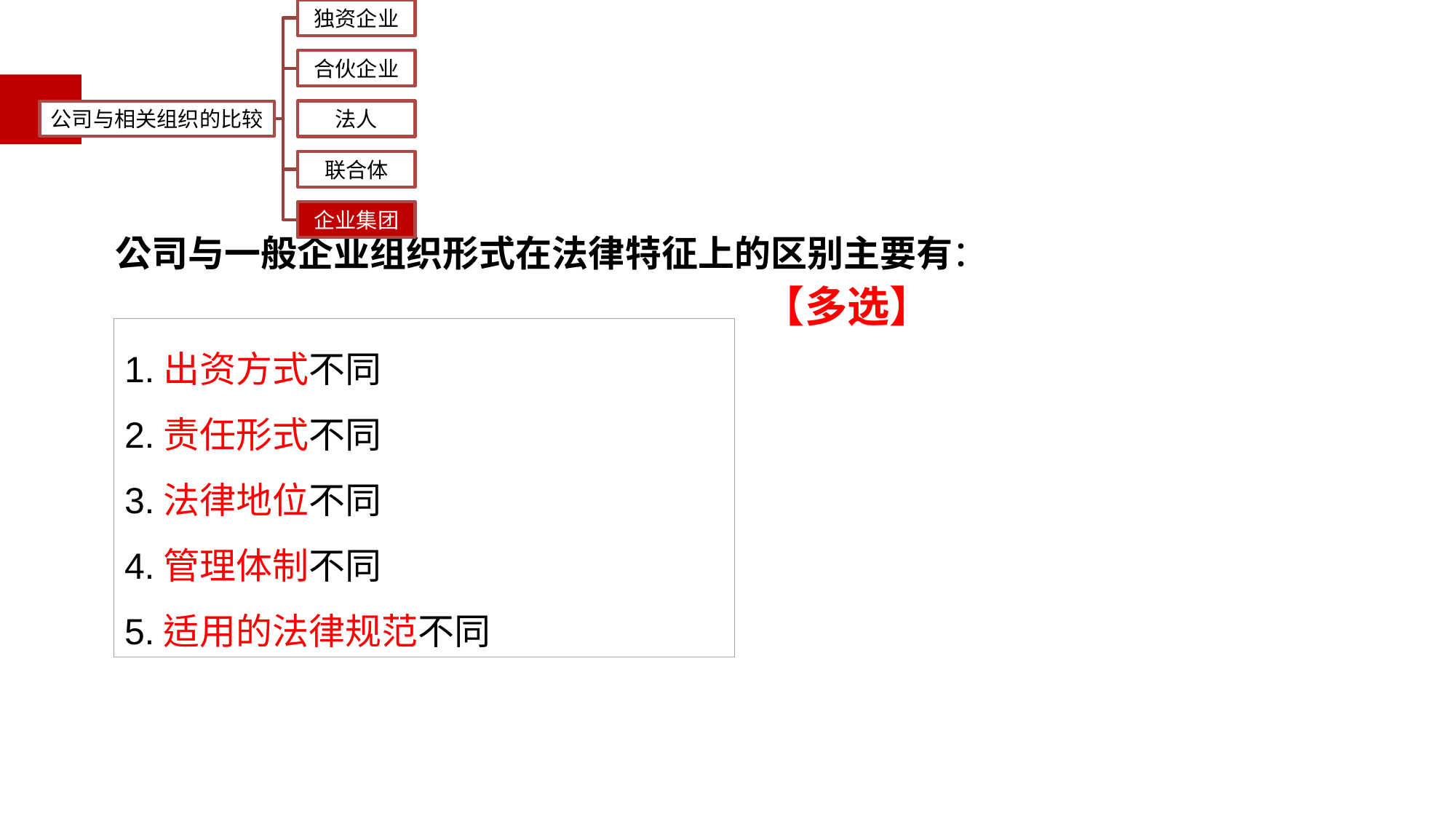

公司与相关组织的比较
独资企业
合伙企业
法人
联合体
企业集团
公司与一般企业组织形式在法律特征上的区别主要有：

【多选】
1.出资方式不同
2.责任形式不同
3.法律地位不同
4.管理体制不同
5.适用的法律规范不同